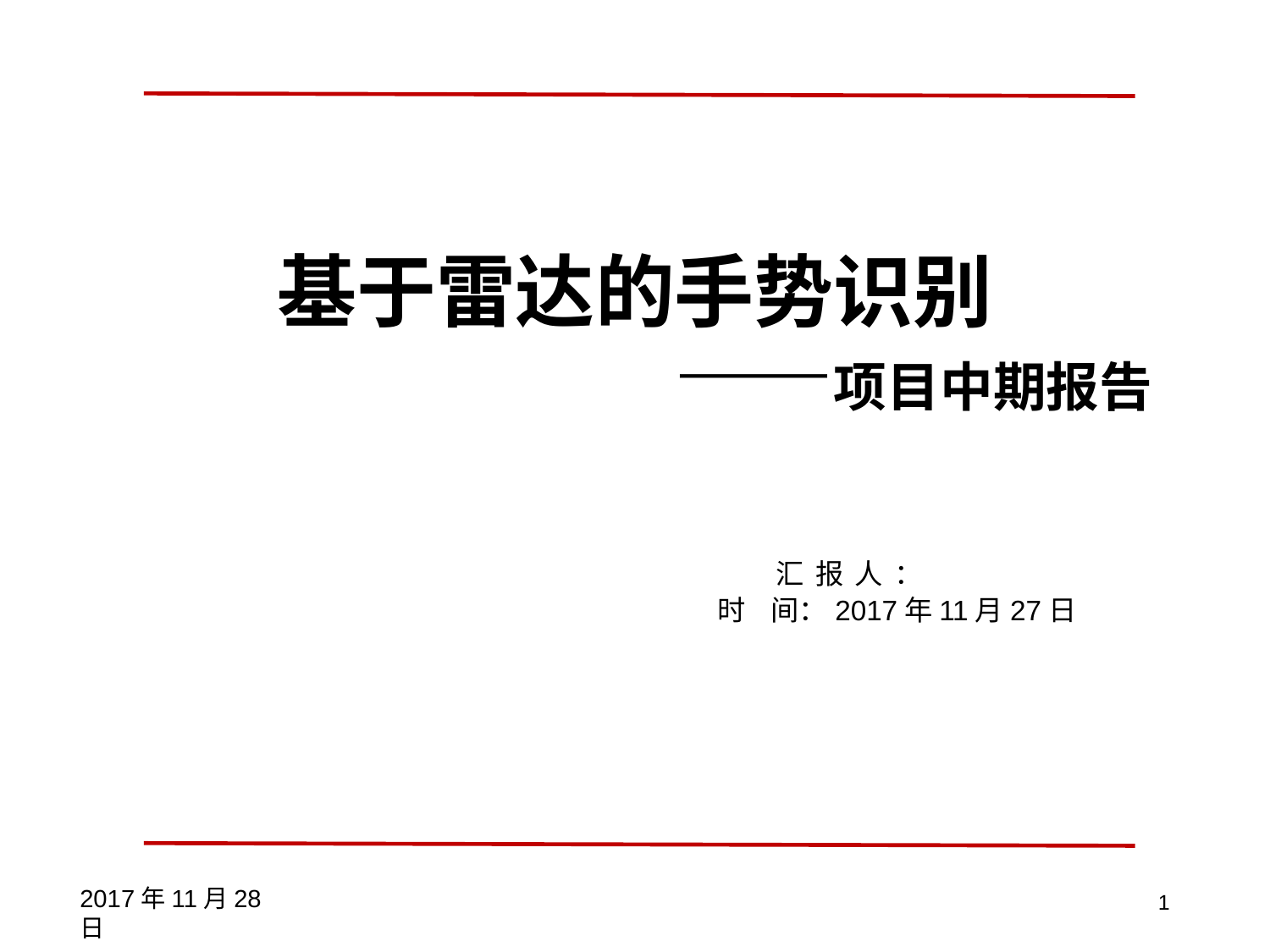

# 基于雷达的手势识别 ——项目中期报告
				汇报人：				                                      时    间：2017年11月27日
2017年11月28日
1